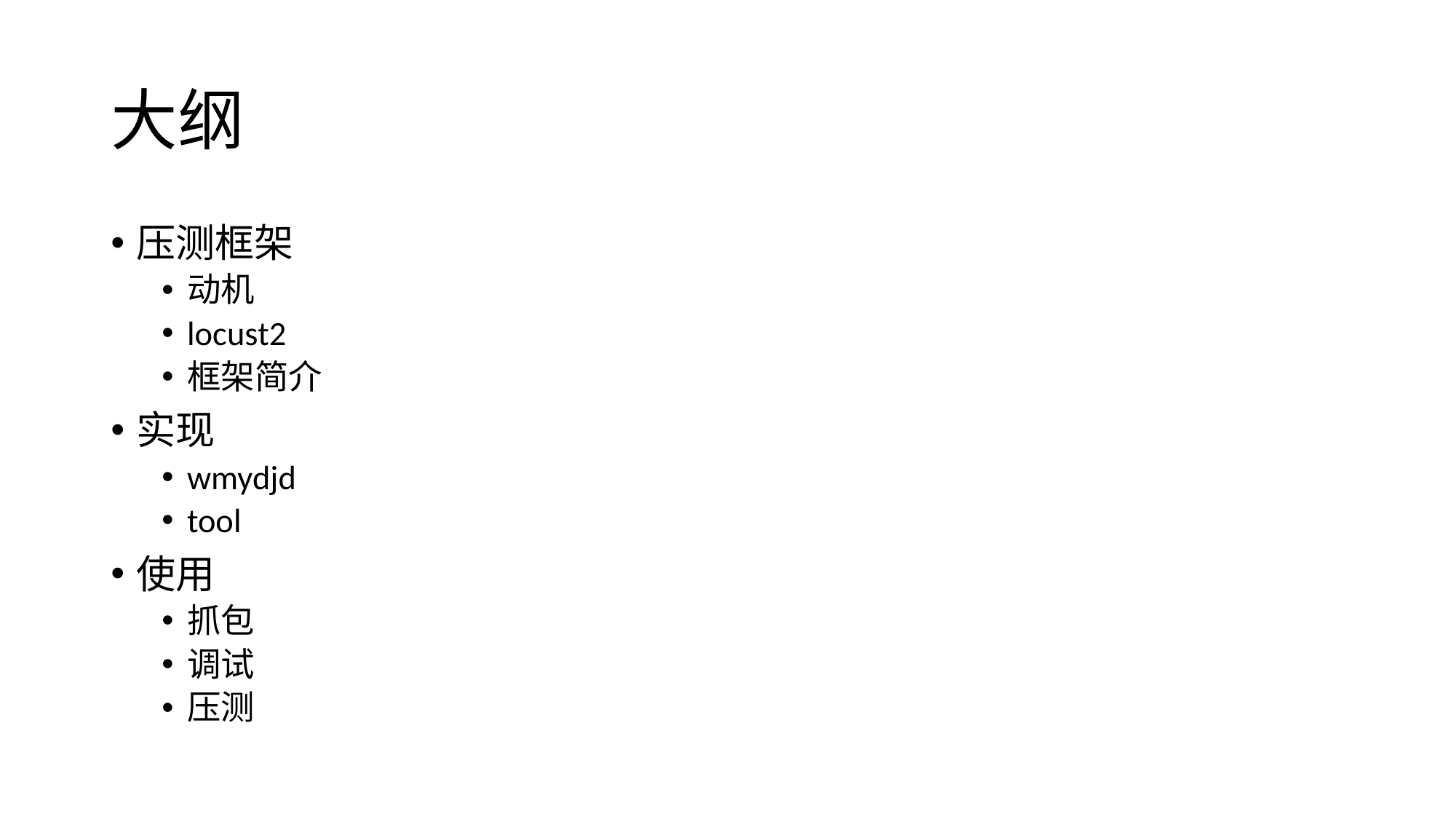

# 大纲
压测框架
动机
locust2
框架简介
实现
wmydjd
tool
使用
抓包
调试
压测